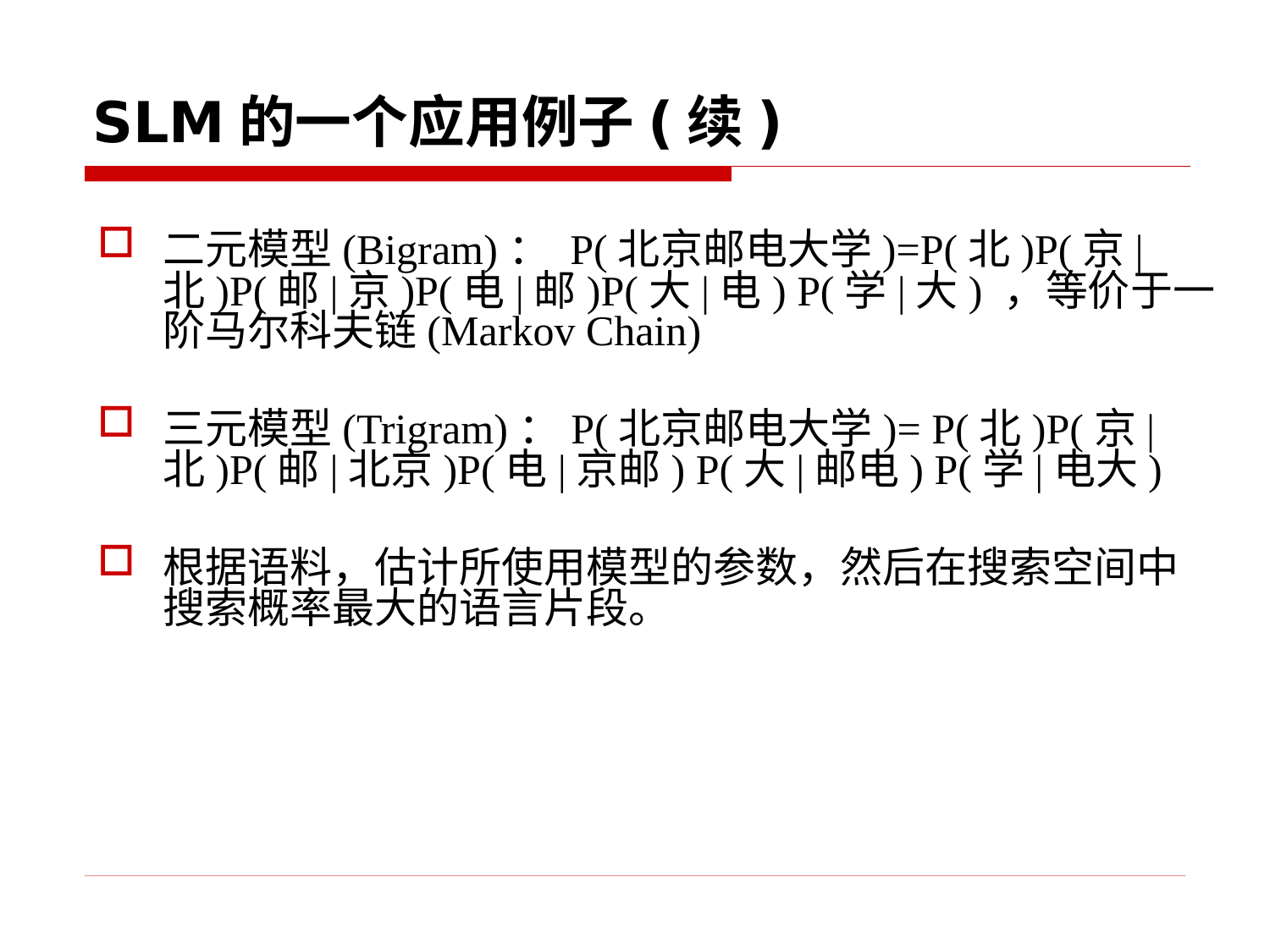

# SLM的一个应用例子(续)
二元模型(Bigram)： P(北京邮电大学)=P(北)P(京|北)P(邮|京)P(电|邮)P(大|电) P(学|大) ，等价于一阶马尔科夫链(Markov Chain)

三元模型(Trigram)：P(北京邮电大学)= P(北)P(京|北)P(邮|北京)P(电|京邮) P(大|邮电) P(学|电大)

根据语料，估计所使用模型的参数，然后在搜索空间中搜索概率最大的语言片段。